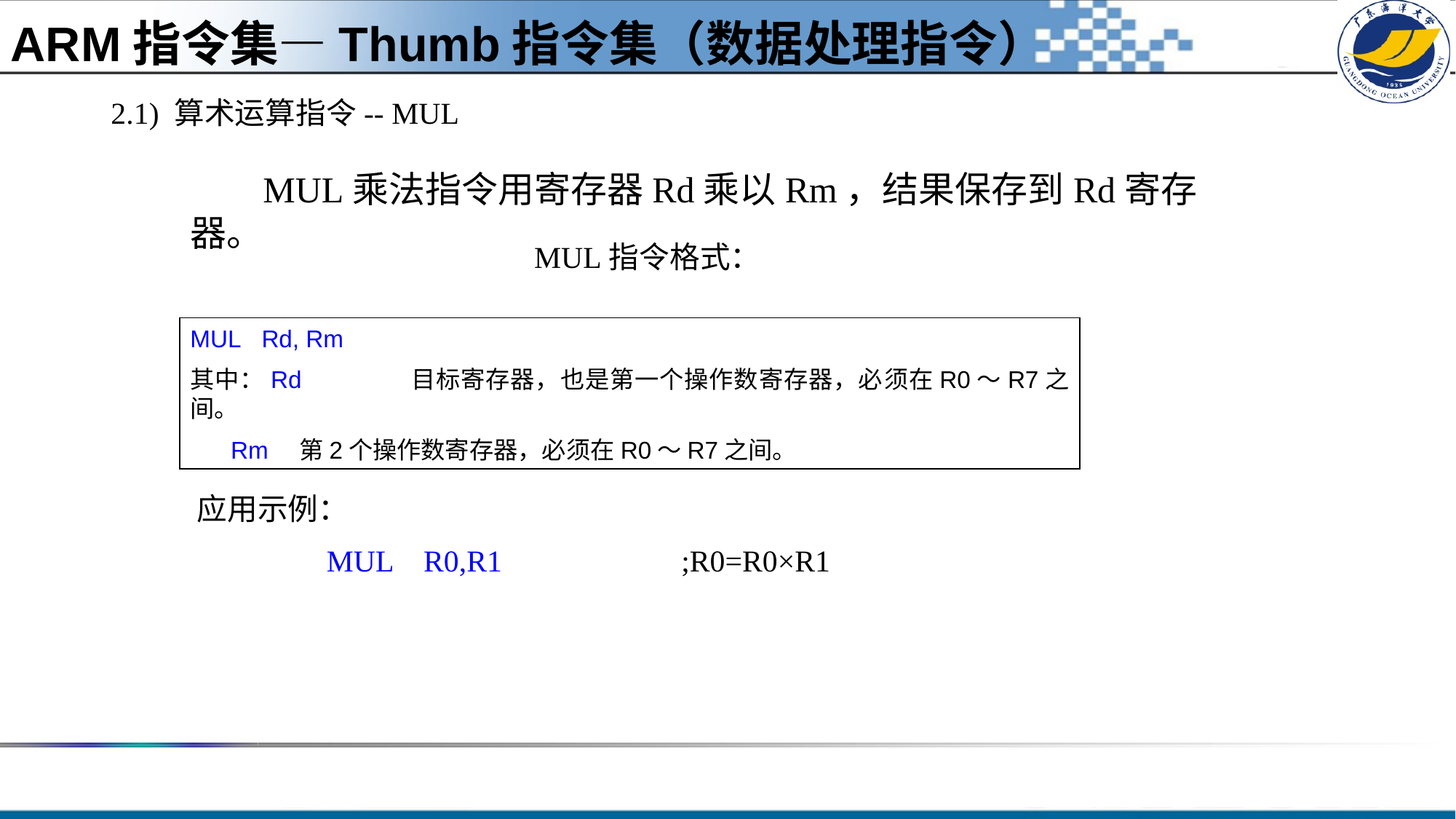

ARM指令集—Thumb指令集（数据处理指令）
2.1) 算术运算指令-- MUL
        MUL乘法指令用寄存器Rd乘以Rm，结果保存到Rd寄存器。
MUL指令格式：
MUL   Rd, Rm
其中：Rd	目标寄存器，也是第一个操作数寄存器，必须在R0～R7之间。
      Rm	第2个操作数寄存器，必须在R0～R7之间。
        应用示例：
                         MUL    R0,R1		;R0=R0×R1
144